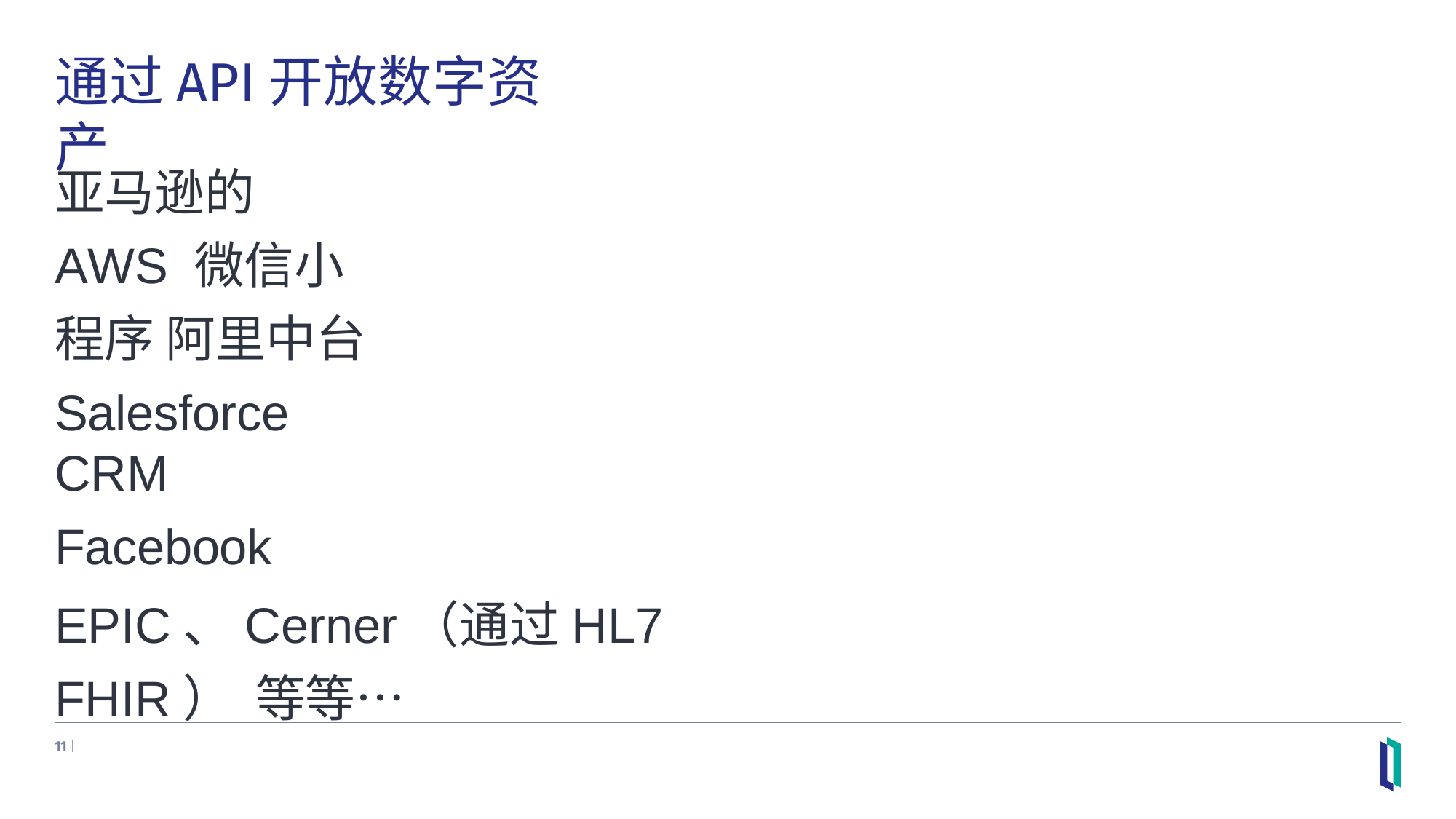

# 通过API开放数字资产
亚马逊的AWS 微信小程序 阿里中台
Salesforce CRM
Facebook
EPIC、Cerner（通过HL7 FHIR）  等等…

11 |